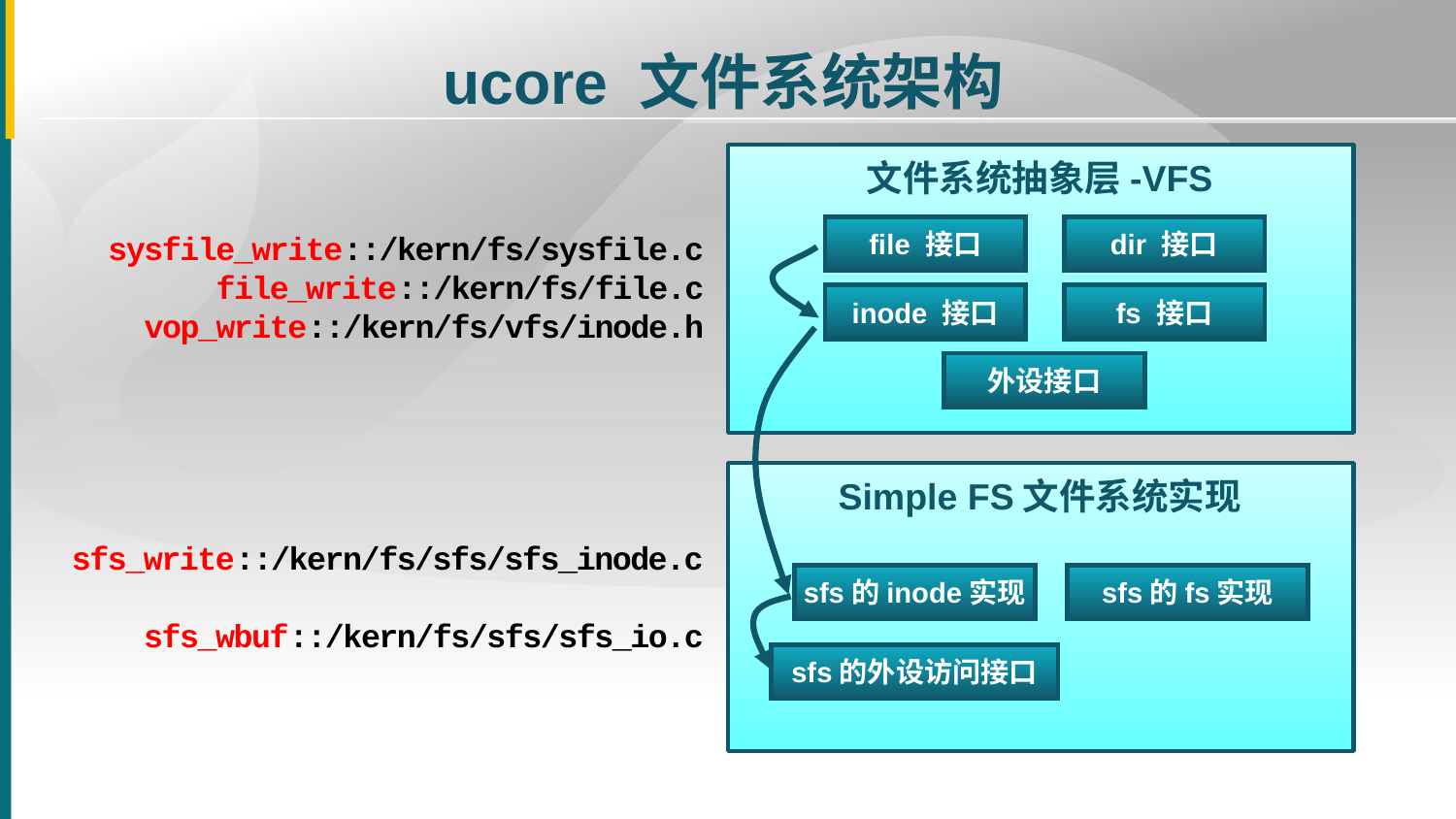

ucore 文件系统架构

文件系统抽象层-VFS
file 接口
dir 接口
sysfile_write::/kern/fs/sysfile.c
file_write::/kern/fs/file.c
vop_write::/kern/fs/vfs/inode.h

inode 接口
fs 接口

外设接口

Simple FS文件系统实现
sfs_write::/kern/fs/sfs/sfs_inode.c

sfs_wbuf::/kern/fs/sfs/sfs_io.c
sfs的inode实现
sfs的fs实现

sfs的外设访问接口